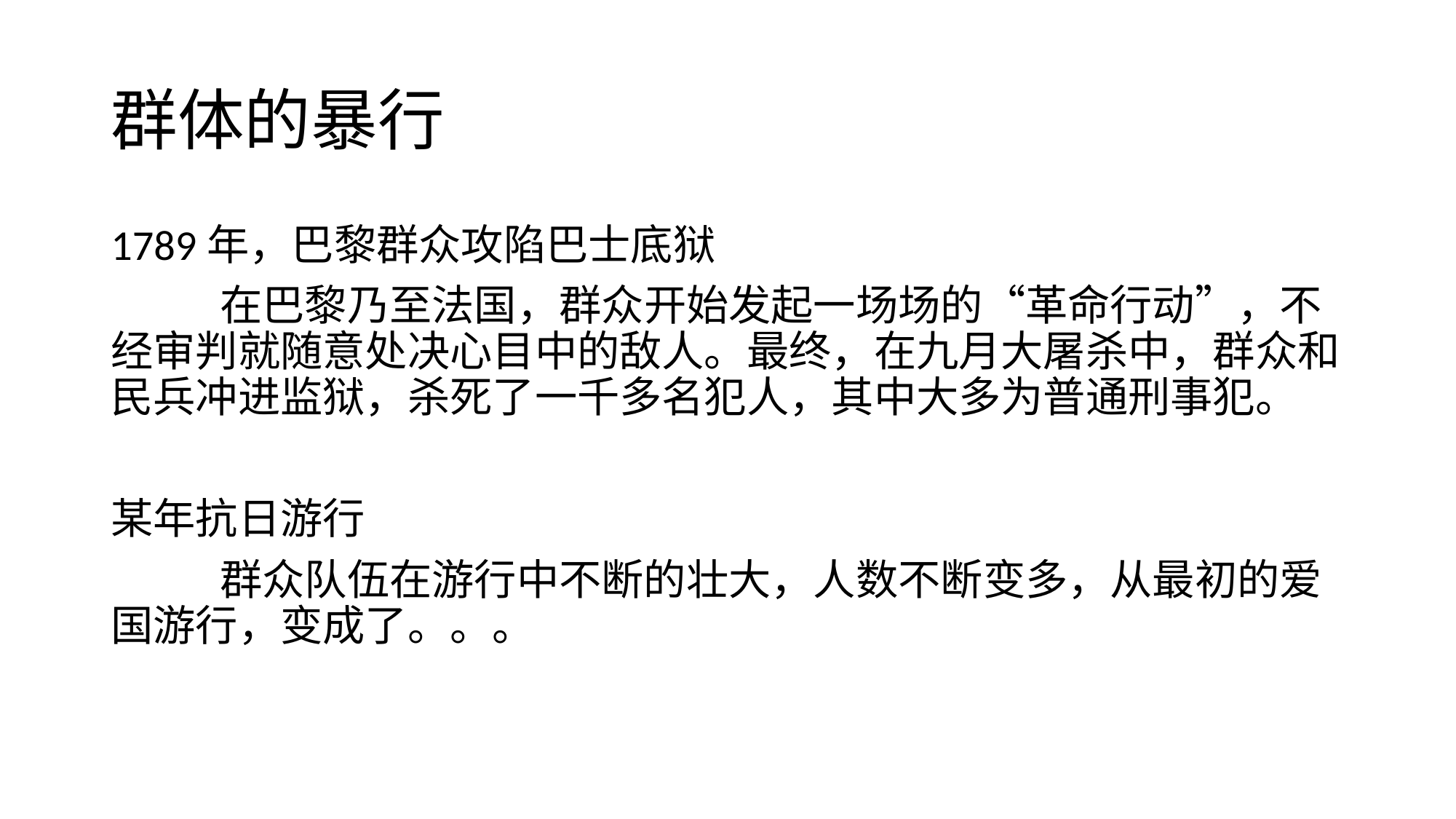

# 群体的暴行
1789年，巴黎群众攻陷巴士底狱
	在巴黎乃至法国，群众开始发起一场场的“革命行动”，不经审判就随意处决心目中的敌人。最终，在九月大屠杀中，群众和民兵冲进监狱，杀死了一千多名犯人，其中大多为普通刑事犯。

某年抗日游行
	群众队伍在游行中不断的壮大，人数不断变多，从最初的爱国游行，变成了。。。